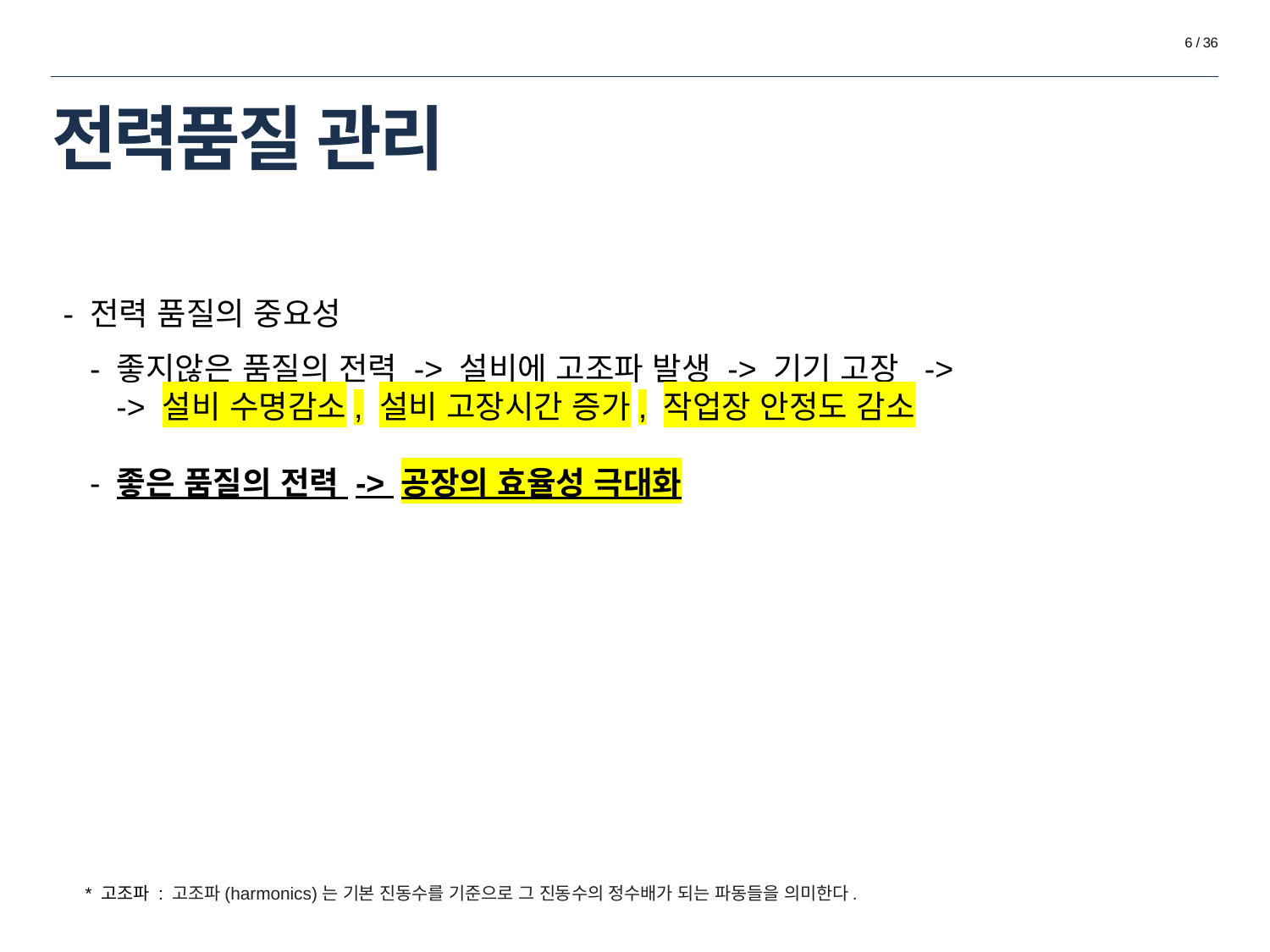

6 / 36
# 전력품질 관리

- 전력 품질의 중요성

   - 좋지않은 품질의 전력 -> 설비에 고조파 발생 -> 기기 고장  ->
      -> 설비 수명감소, 설비 고장시간 증가, 작업장 안정도 감소

   - 좋은 품질의 전력 -> 공장의 효율성 극대화
* 고조파 : 고조파(harmonics)는 기본 진동수를 기준으로 그 진동수의 정수배가 되는 파동들을 의미한다.